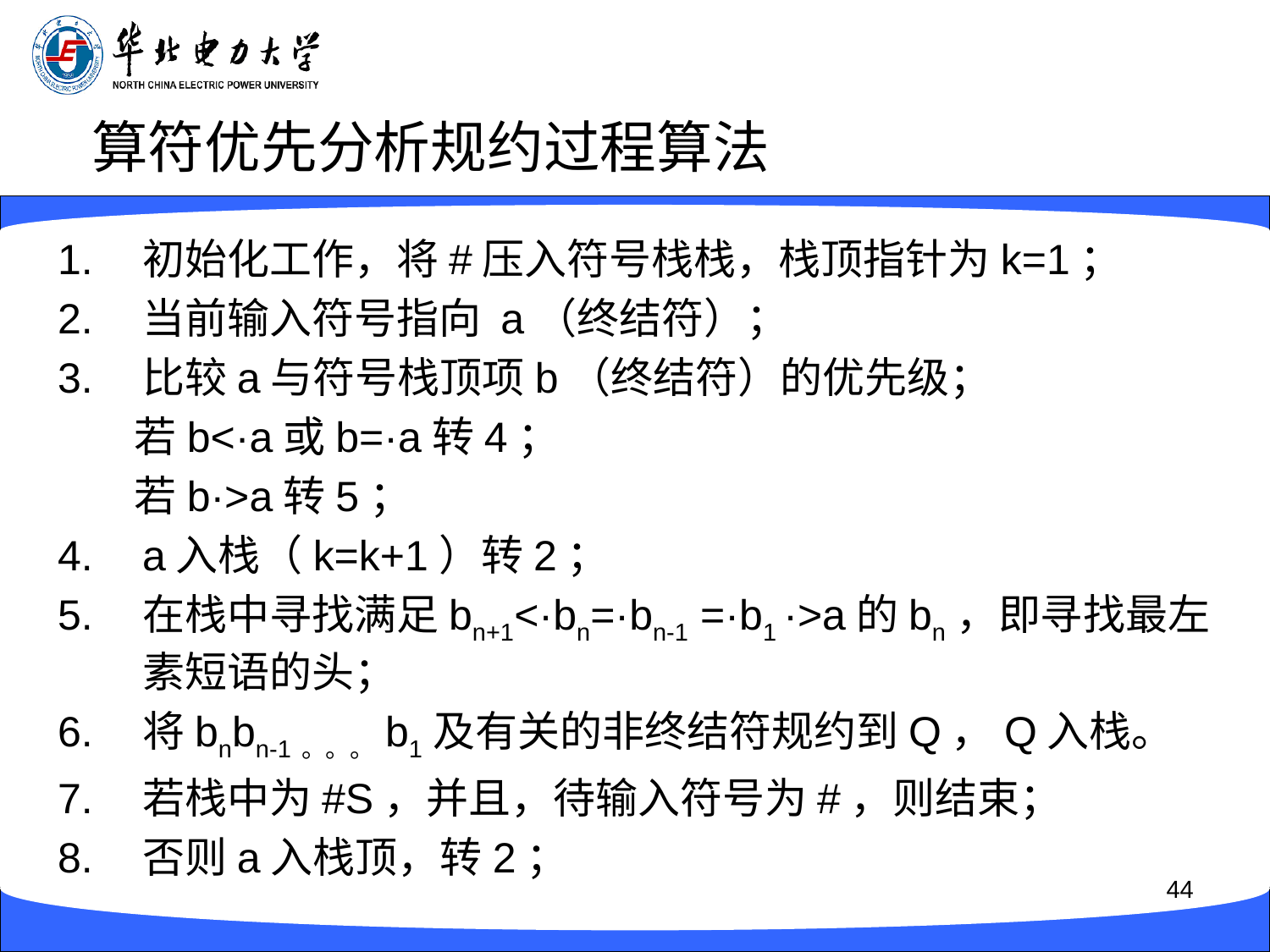

# 算符优先分析规约过程算法
初始化工作，将#压入符号栈栈，栈顶指针为k=1；
当前输入符号指向 a（终结符）；
比较a与符号栈顶项b（终结符）的优先级；
       若b<·a或b=·a转4；
       若b·>a转5；
a入栈（k=k+1）转2；
在栈中寻找满足bn+1<·bn=·bn-1 =·b1 ·>a的bn，即寻找最左素短语的头；
将bnbn-1。。。b1及有关的非终结符规约到Q，Q入栈。
若栈中为#S，并且，待输入符号为#，则结束；
否则a入栈顶，转2；
44